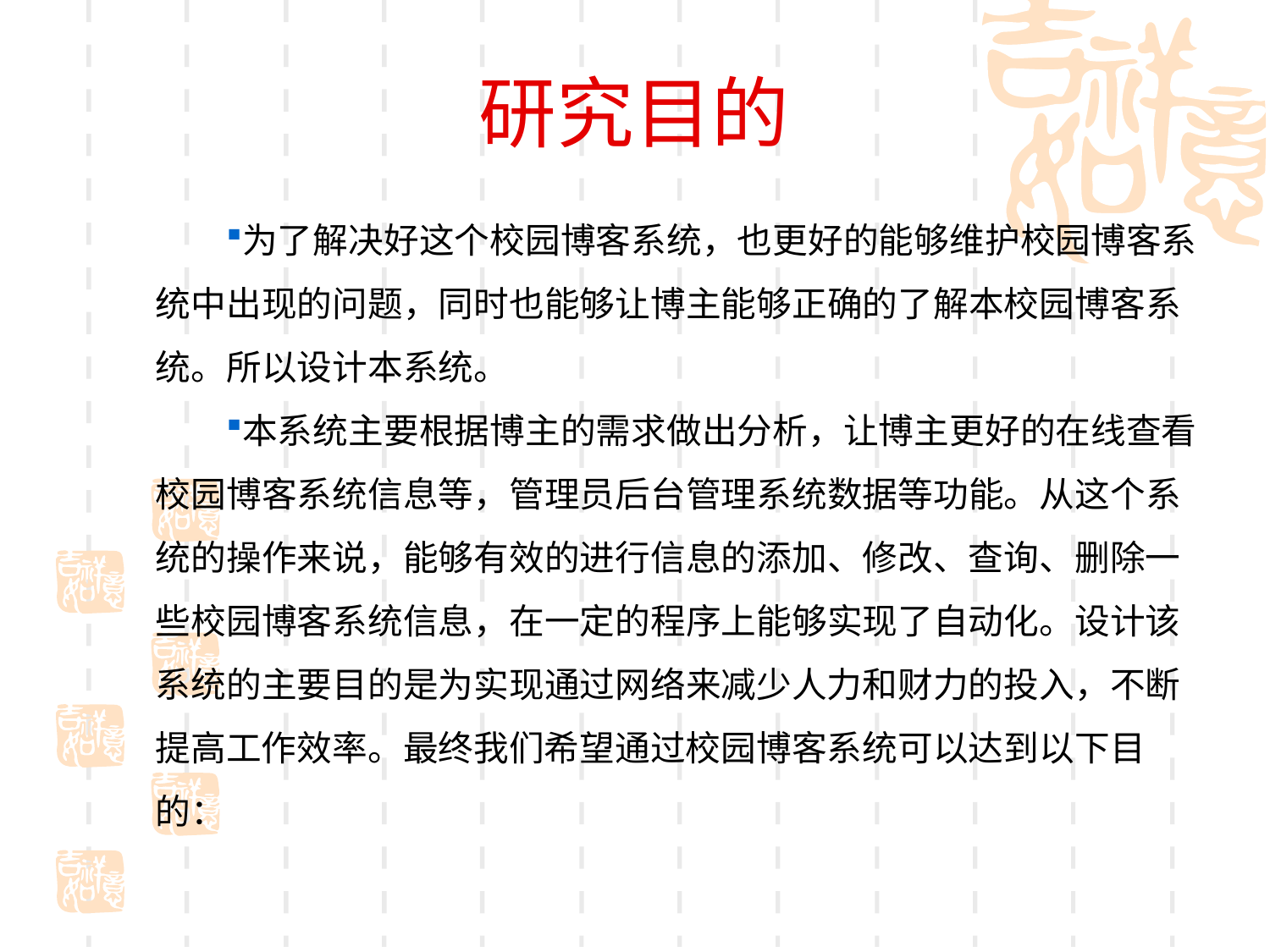

# 研究目的
为了解决好这个校园博客系统，也更好的能够维护校园博客系统中出现的问题，同时也能够让博主能够正确的了解本校园博客系统。所以设计本系统。
本系统主要根据博主的需求做出分析，让博主更好的在线查看校园博客系统信息等，管理员后台管理系统数据等功能。从这个系统的操作来说，能够有效的进行信息的添加、修改、查询、删除一些校园博客系统信息，在一定的程序上能够实现了自动化。设计该系统的主要目的是为实现通过网络来减少人力和财力的投入，不断提高工作效率。最终我们希望通过校园博客系统可以达到以下目的：